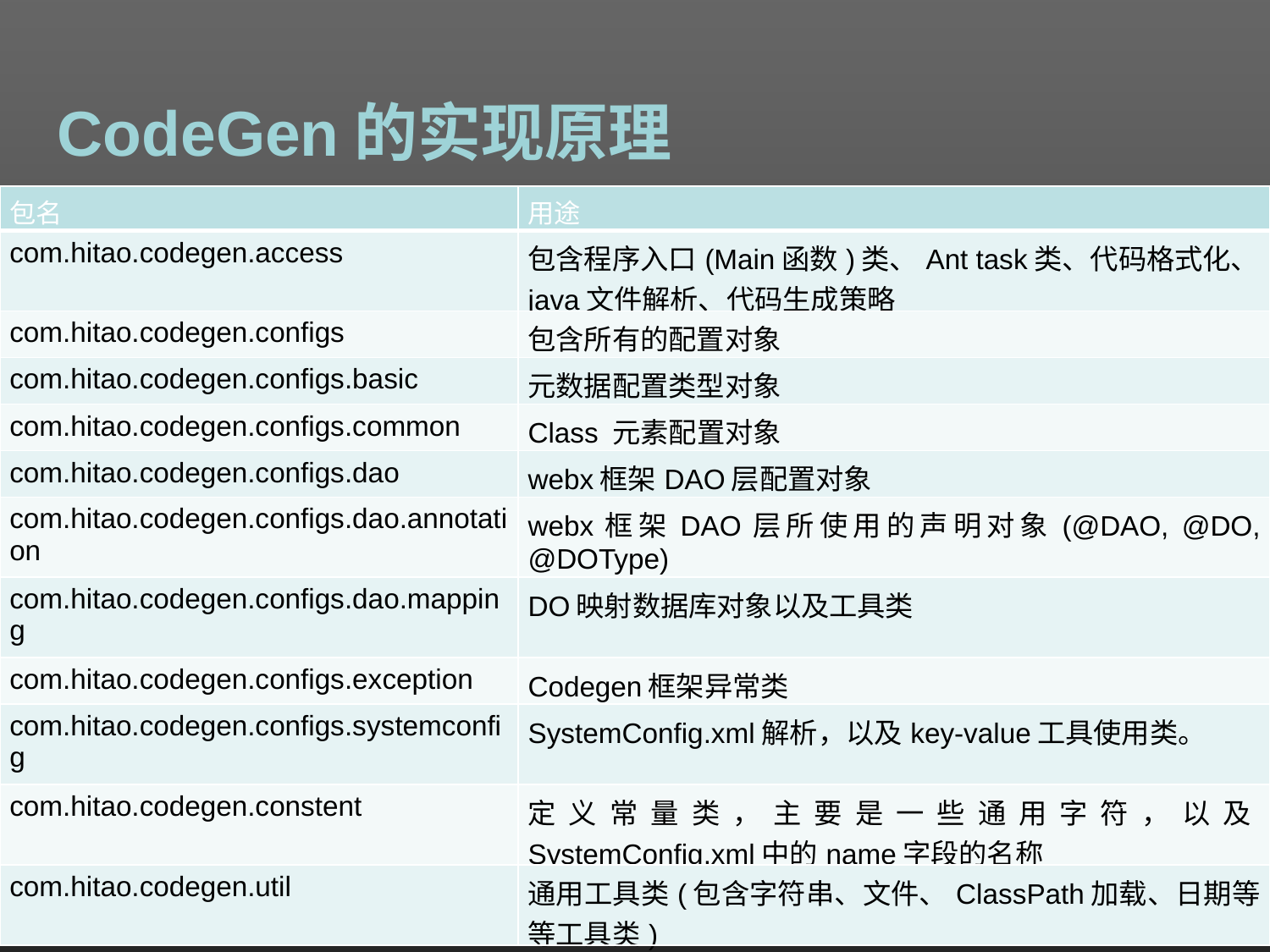

CodeGen的实现原理
| 包名 | 用途 |
| --- | --- |
| com.hitao.codegen.access | 包含程序入口(Main函数)类、Ant task类、代码格式化、java文件解析、代码生成策略 |
| com.hitao.codegen.configs | 包含所有的配置对象 |
| com.hitao.codegen.configs.basic | 元数据配置类型对象 |
| com.hitao.codegen.configs.common | Class 元素配置对象 |
| com.hitao.codegen.configs.dao | webx框架DAO层配置对象 |
| com.hitao.codegen.configs.dao.annotation | webx框架DAO层所使用的声明对象(@DAO, @DO, @DOType) |
| com.hitao.codegen.configs.dao.mapping | DO映射数据库对象以及工具类 |
| com.hitao.codegen.configs.exception | Codegen框架异常类 |
| com.hitao.codegen.configs.systemconfig | SystemConfig.xml解析，以及key-value工具使用类。 |
| com.hitao.codegen.constent | 定义常量类，主要是一些通用字符，以及SystemConfig.xml中的name字段的名称 |
| com.hitao.codegen.util | 通用工具类(包含字符串、文件、ClassPath加载、日期等等工具类) |